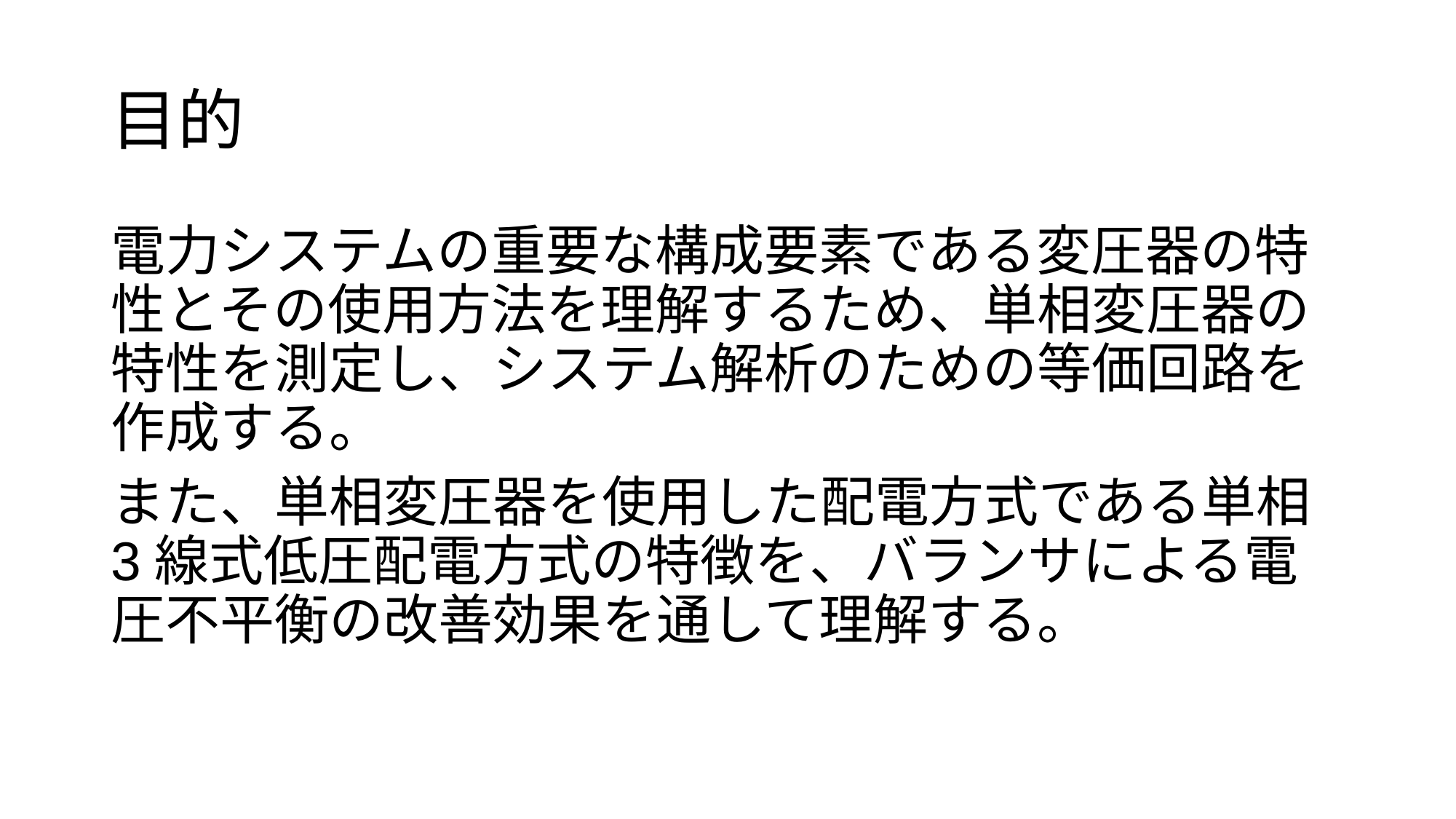

# 目的
電力システムの重要な構成要素である変圧器の特性とその使用方法を理解するため、単相変圧器の特性を測定し、システム解析のための等価回路を作成する。
また、単相変圧器を使用した配電方式である単相3線式低圧配電方式の特徴を、バランサによる電圧不平衡の改善効果を通して理解する。